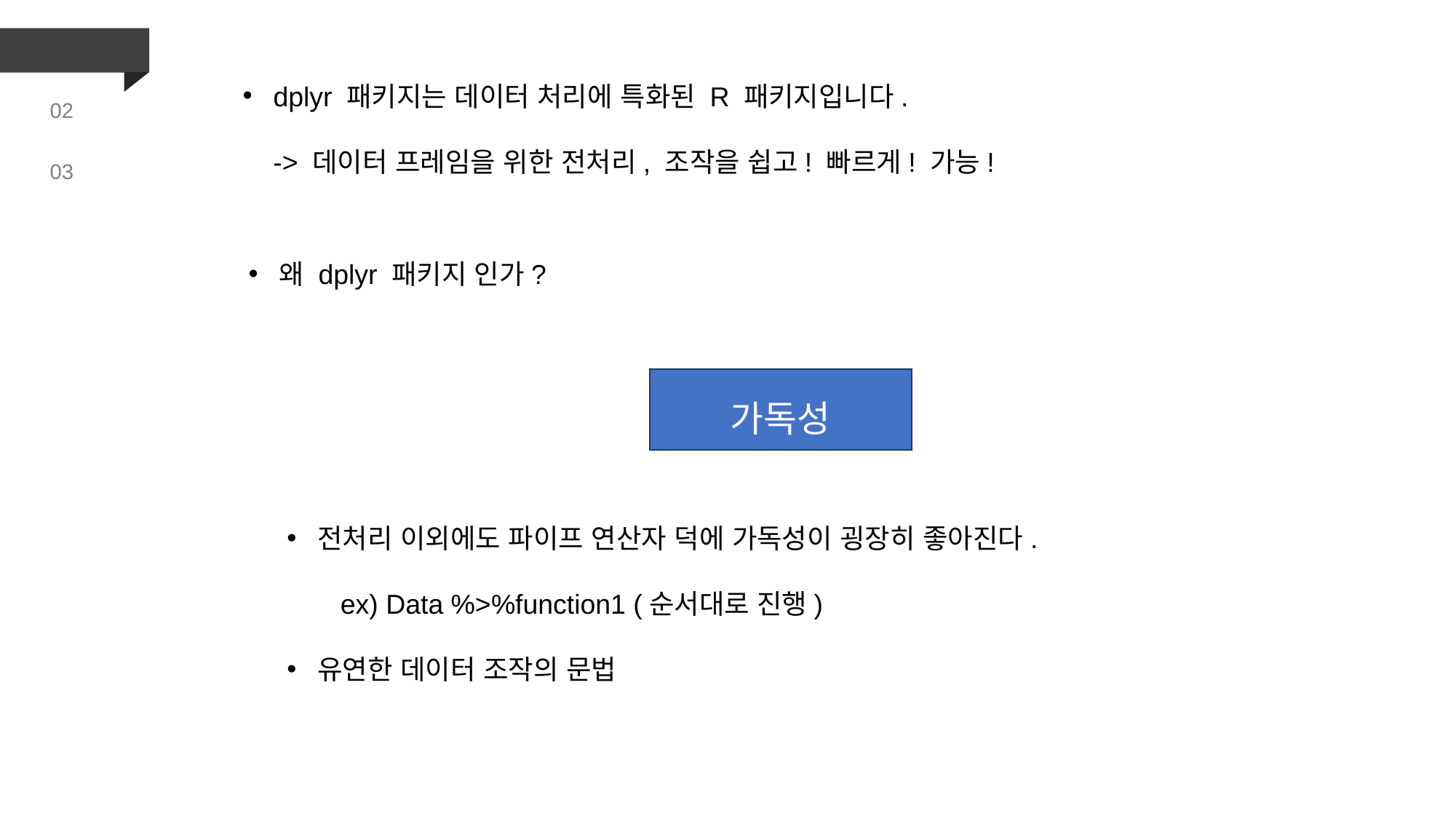

01
dplyr 패키지는 데이터 처리에 특화된 R 패키지입니다.

    -> 데이터 프레임을 위한 전처리, 조작을 쉽고! 빠르게! 가능!

02
02
03
왜 dplyr 패키지 인가?

가독성

전처리 이외에도 파이프 연산자 덕에 가독성이 굉장히 좋아진다.

       ex) Data %>%function1 (순서대로 진행)

유연한 데이터 조작의 문법
1조
김연모 김재훈 신은아 장은조